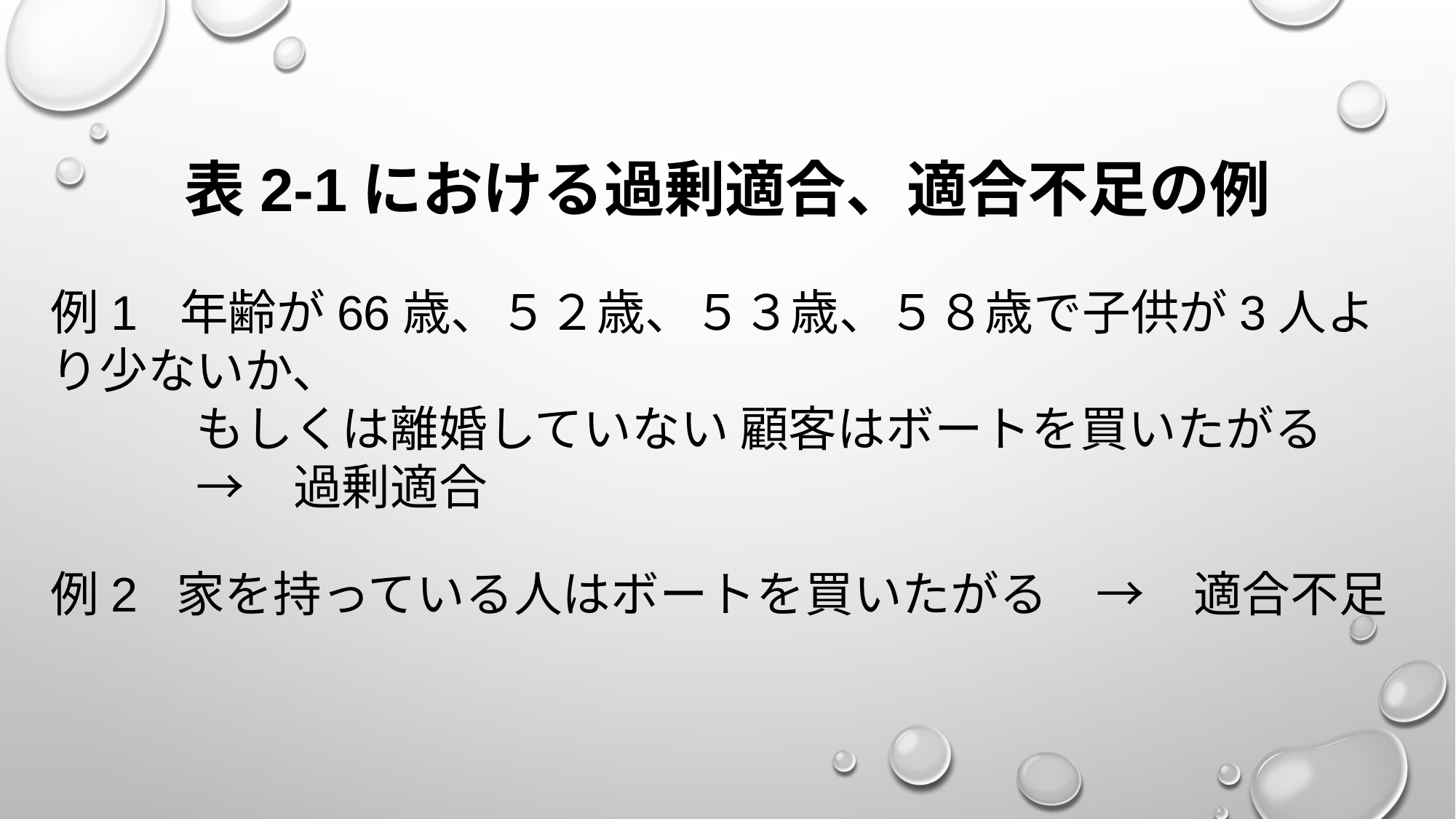

表2-1における過剰適合、適合不足の例

例1　年齢が66歳、５２歳、５３歳、５８歳で子供が3人より少ないか、
　　　もしくは離婚していない 顧客はボートを買いたがる
　　　→　過剰適合

例2  家を持っている人はボートを買いたがる　→　適合不足